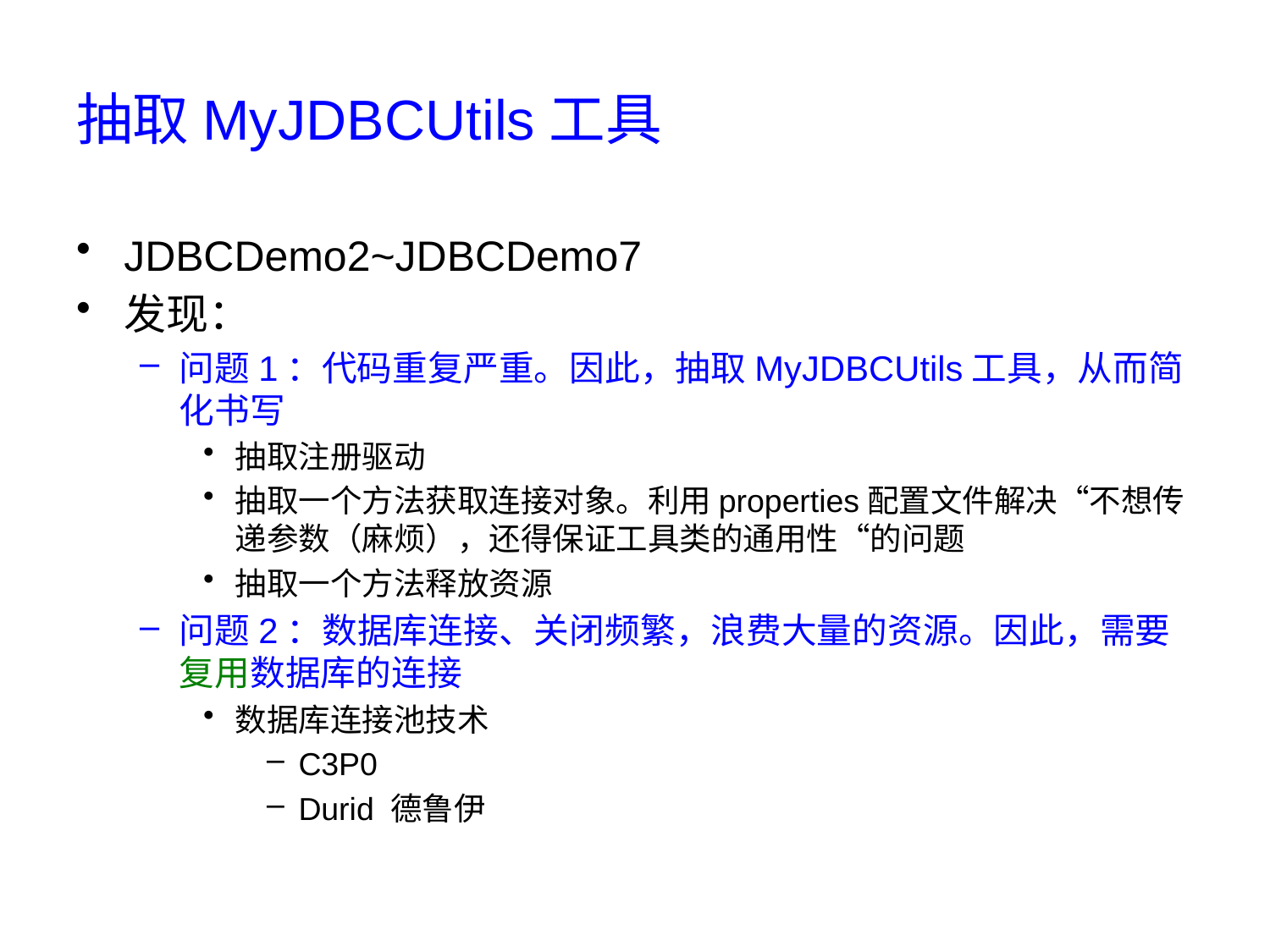

# 抽取MyJDBCUtils工具
JDBCDemo2~JDBCDemo7
发现：
问题1：代码重复严重。因此，抽取MyJDBCUtils工具，从而简化书写
抽取注册驱动
抽取一个方法获取连接对象。利用properties配置文件解决“不想传递参数（麻烦），还得保证工具类的通用性“的问题
抽取一个方法释放资源
问题2：数据库连接、关闭频繁，浪费大量的资源。因此，需要复用数据库的连接
数据库连接池技术
C3P0
Durid 德鲁伊